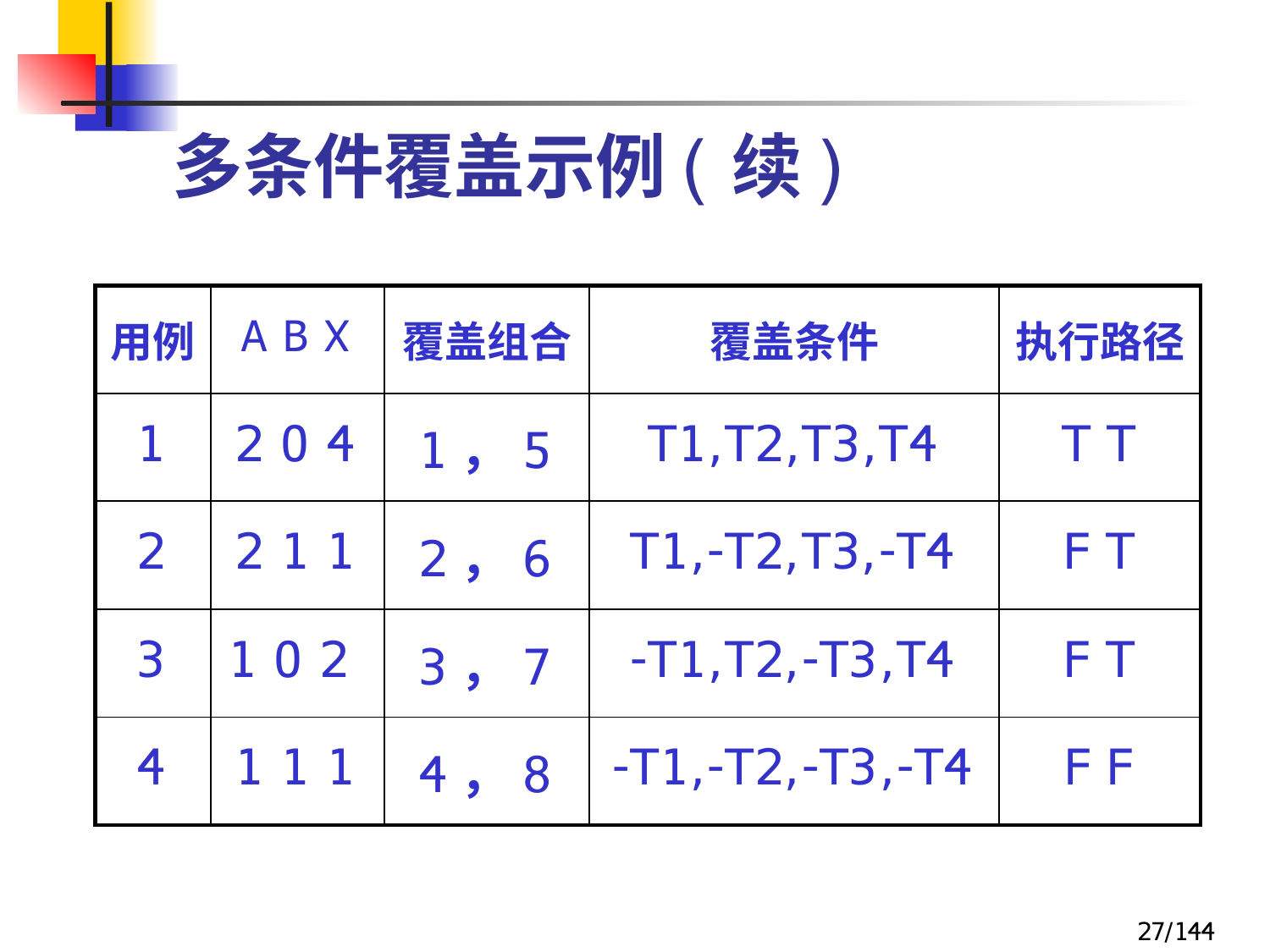

# 多条件覆盖示例(续)
| 用例 | A B X | 覆盖组合 | 覆盖条件 | 执行路径 |
| --- | --- | --- | --- | --- |
| 1 | 2 0 4 | 1，5 | T1,T2,T3,T4 | T T |
| 2 | 2 1 1 | 2，6 | T1,-T2,T3,-T4 | F T |
| 3 | 1 0 2 | 3，7 | -T1,T2,-T3,T4 | F T |
| 4 | 1 1 1 | 4，8 | -T1,-T2,-T3,-T4 | F F |

27/144